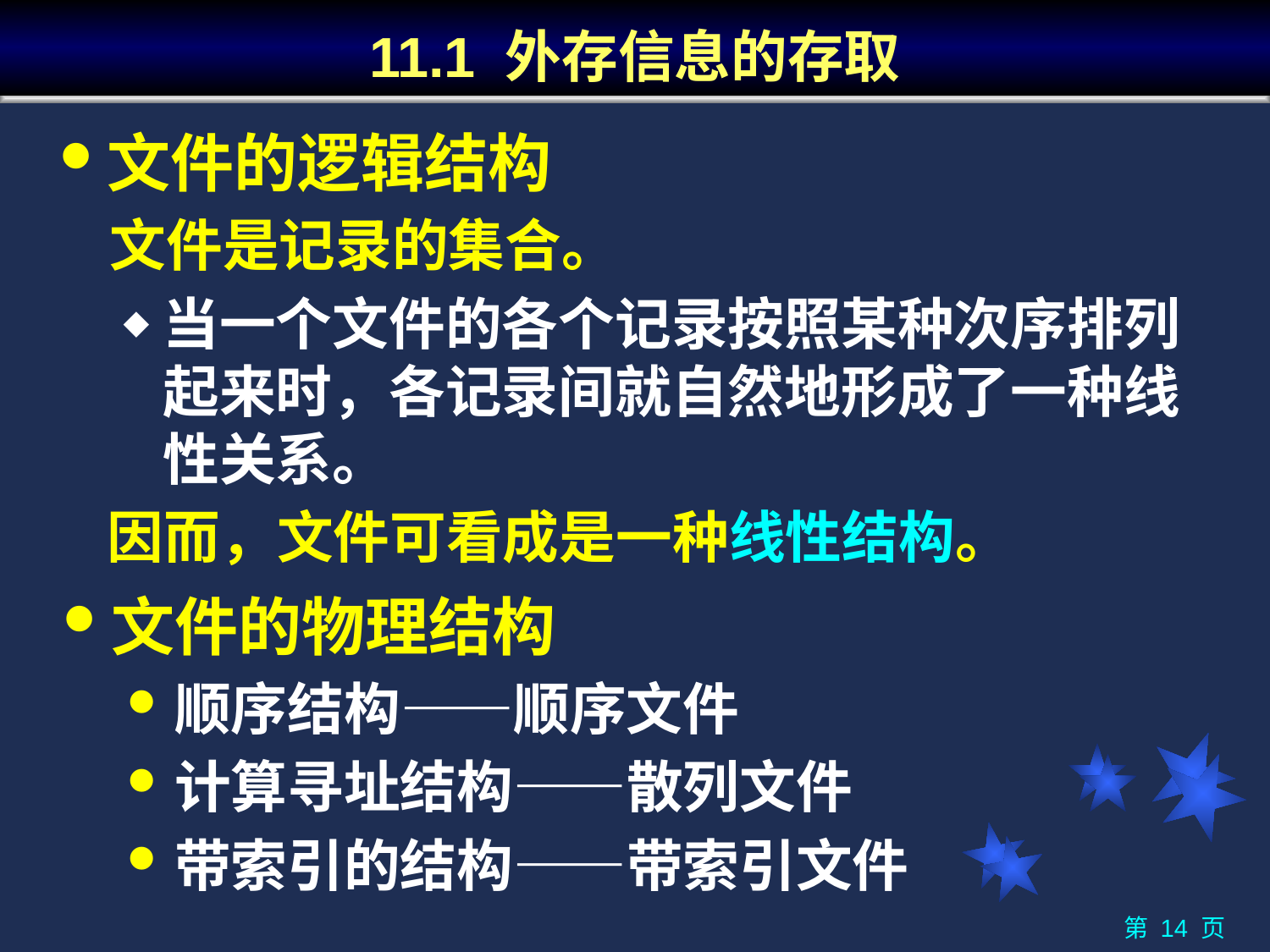

# 11.1 外存信息的存取
文件的逻辑结构
	文件是记录的集合。
当一个文件的各个记录按照某种次序排列起来时，各记录间就自然地形成了一种线性关系。
	因而，文件可看成是一种线性结构。
文件的物理结构
顺序结构——顺序文件
计算寻址结构——散列文件
带索引的结构——带索引文件
第 14 页